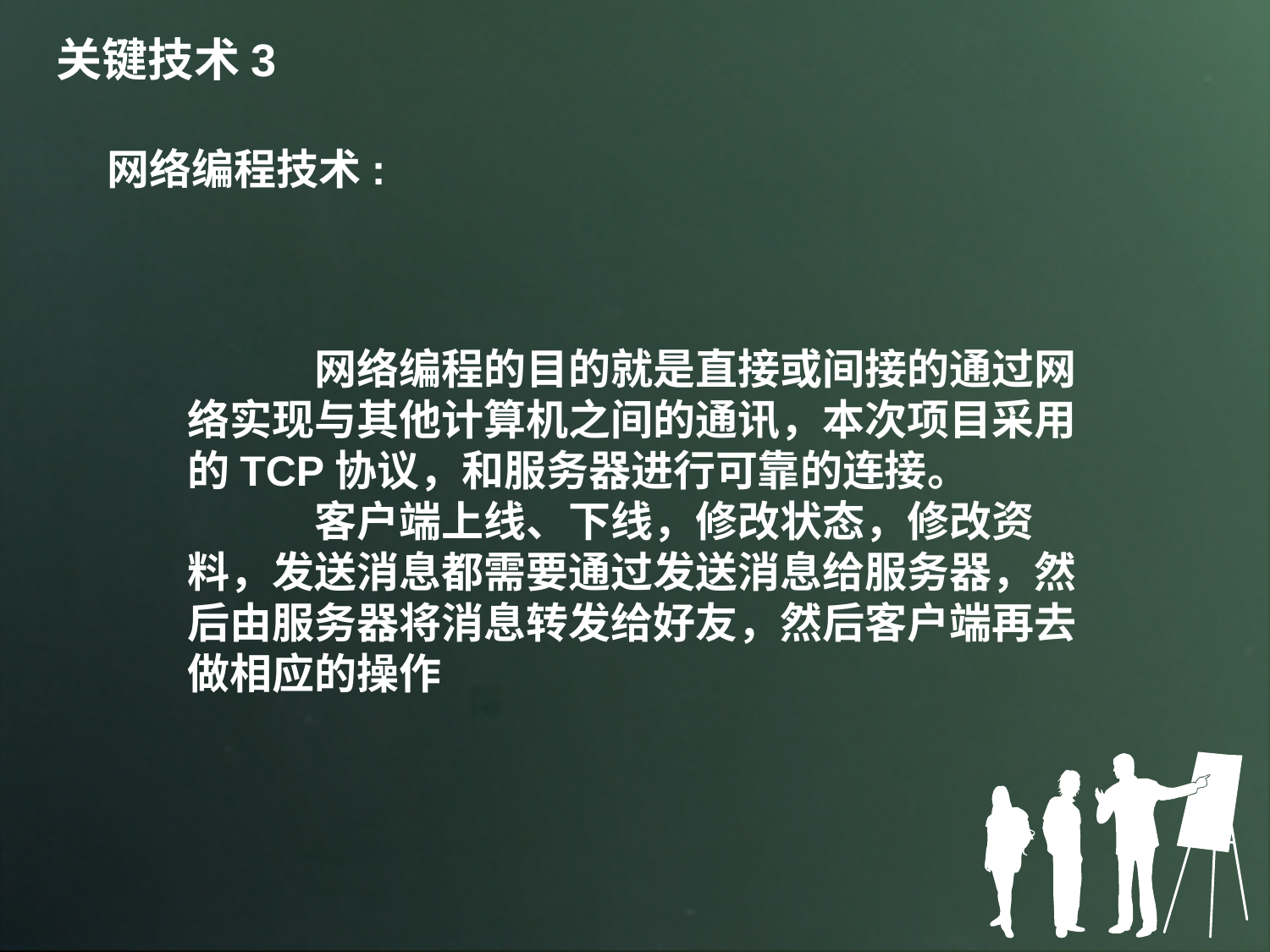

# 关键技术3
网络编程技术:
	网络编程的目的就是直接或间接的通过网络实现与其他计算机之间的通讯，本次项目采用的TCP协议，和服务器进行可靠的连接。
	客户端上线、下线，修改状态，修改资料，发送消息都需要通过发送消息给服务器，然后由服务器将消息转发给好友，然后客户端再去做相应的操作